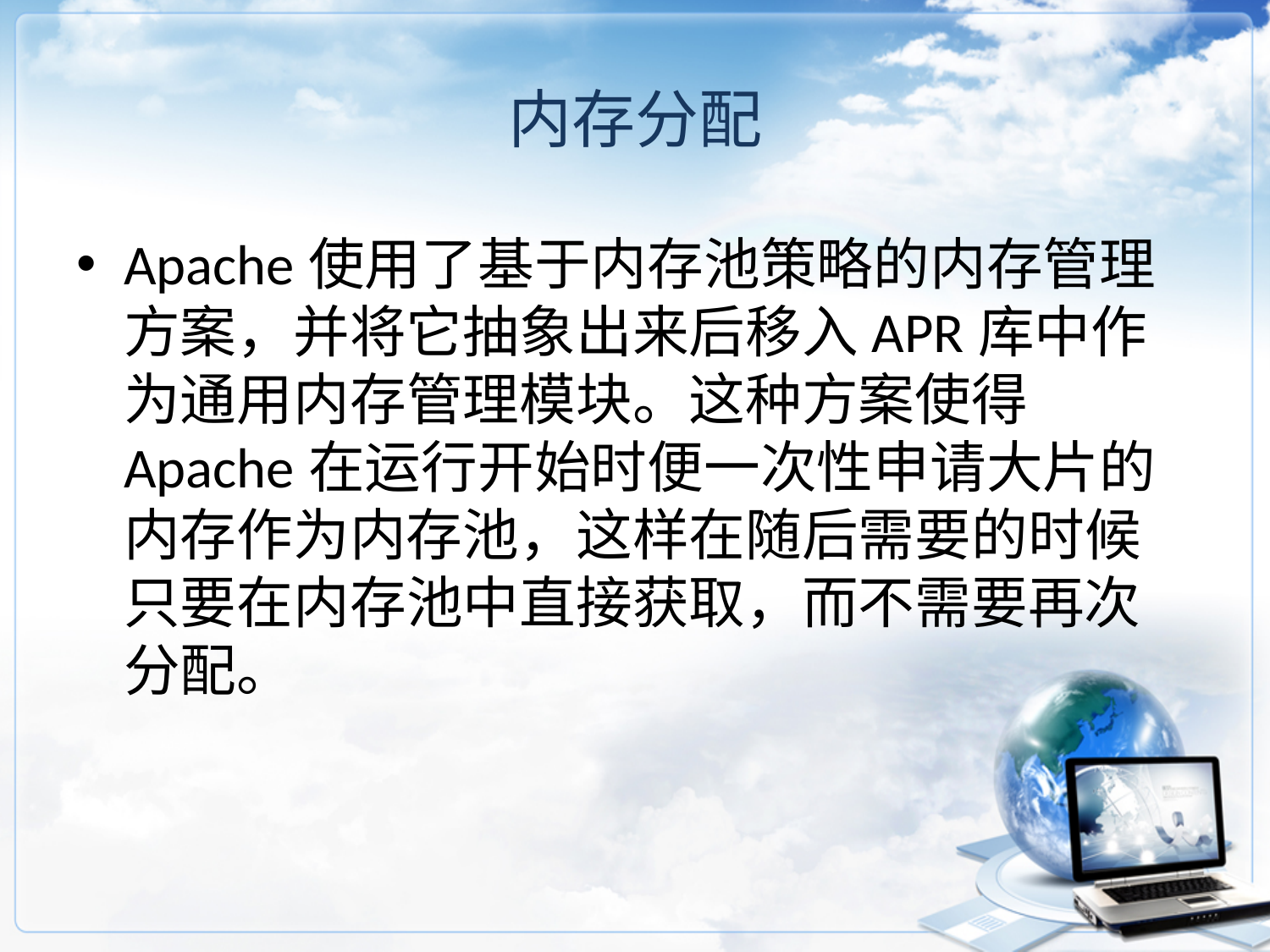

# 内存分配
Apache使用了基于内存池策略的内存管理方案，并将它抽象出来后移入APR库中作为通用内存管理模块。这种方案使得Apache在运行开始时便一次性申请大片的内存作为内存池，这样在随后需要的时候只要在内存池中直接获取，而不需要再次分配。